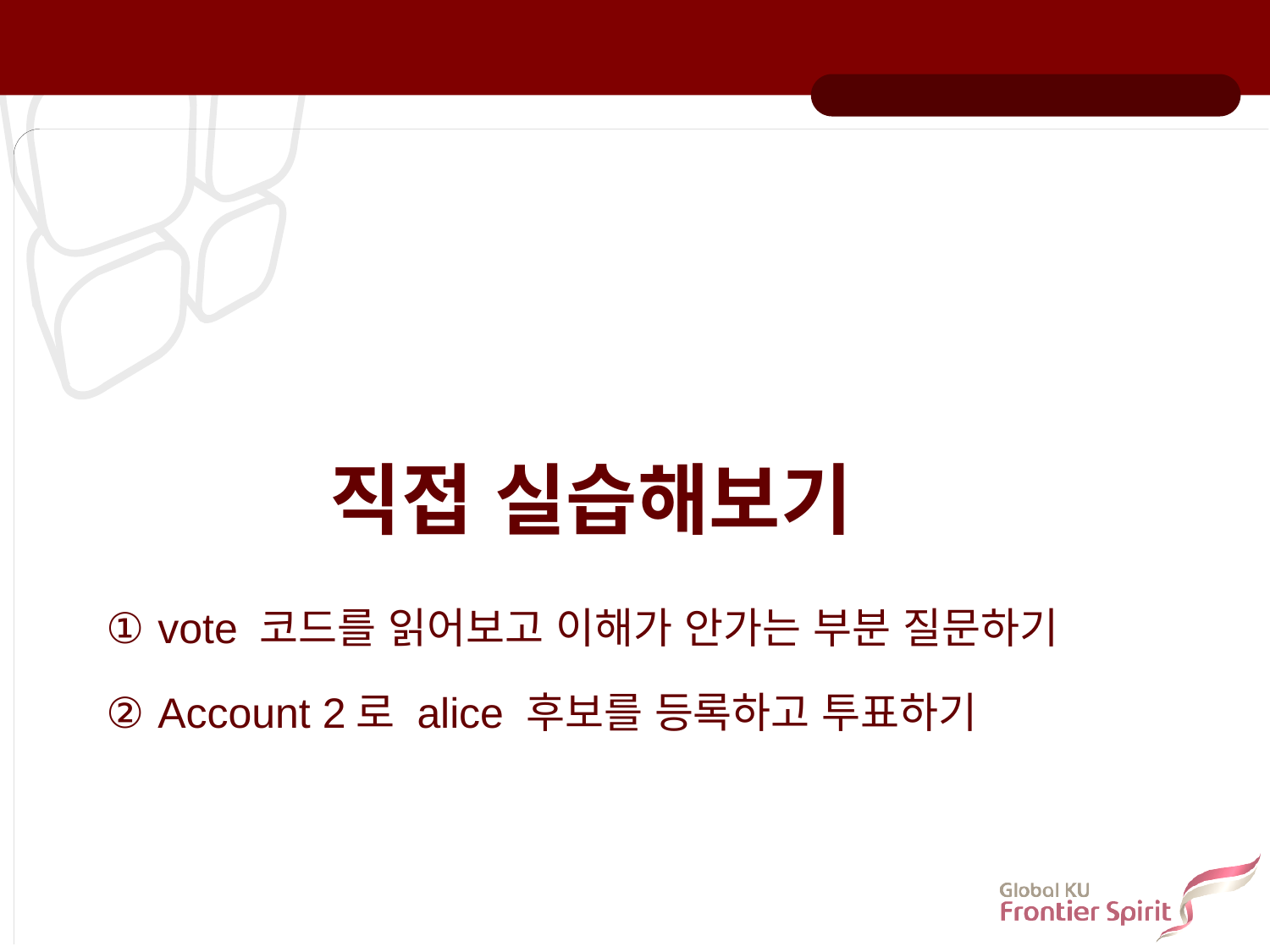

vote 코드를 읽어보고 이해가 안가는 부분 질문하기
 Account 2로 alice 후보를 등록하고 투표하기
직접 실습해보기